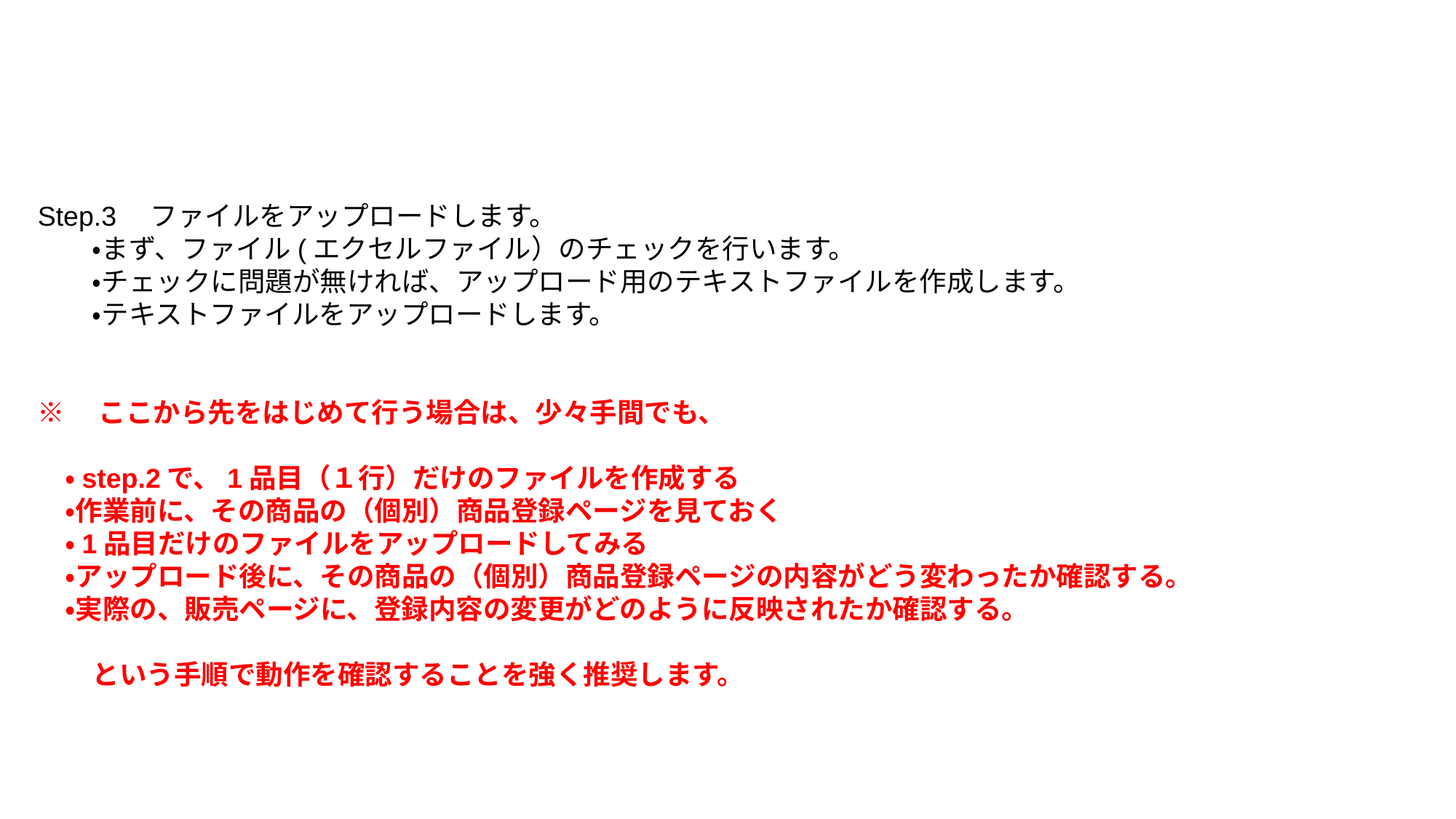

Step.3　ファイルをアップロードします。
　　・まず、ファイル(エクセルファイル）のチェックを行います。
　　・チェックに問題が無ければ、アップロード用のテキストファイルを作成します。
　　・テキストファイルをアップロードします。

※　ここから先をはじめて行う場合は、少々手間でも、

　・step.2で、1品目（１行）だけのファイルを作成する
　・作業前に、その商品の（個別）商品登録ページを見ておく
　・1品目だけのファイルをアップロードしてみる
　・アップロード後に、その商品の（個別）商品登録ページの内容がどう変わったか確認する。
　・実際の、販売ページに、登録内容の変更がどのように反映されたか確認する。

　　という手順で動作を確認することを強く推奨します。